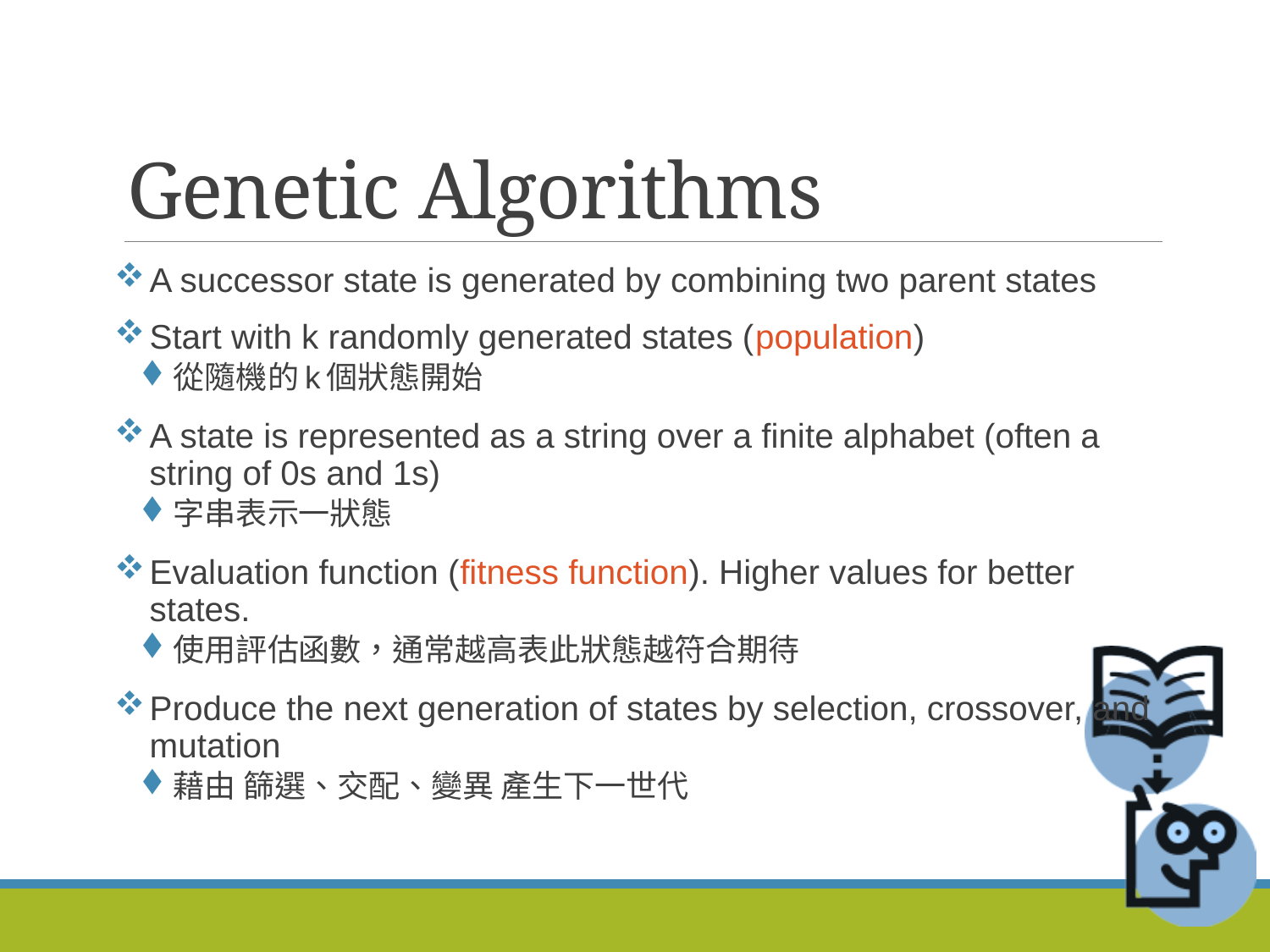

# Genetic Algorithms
A successor state is generated by combining two parent states
Start with k randomly generated states (population)
從隨機的k個狀態開始
A state is represented as a string over a finite alphabet (often a string of 0s and 1s)
字串表示一狀態
Evaluation function (fitness function). Higher values for better states.
使用評估函數，通常越高表此狀態越符合期待
Produce the next generation of states by selection, crossover, and mutation
藉由 篩選、交配、變異 產生下一世代